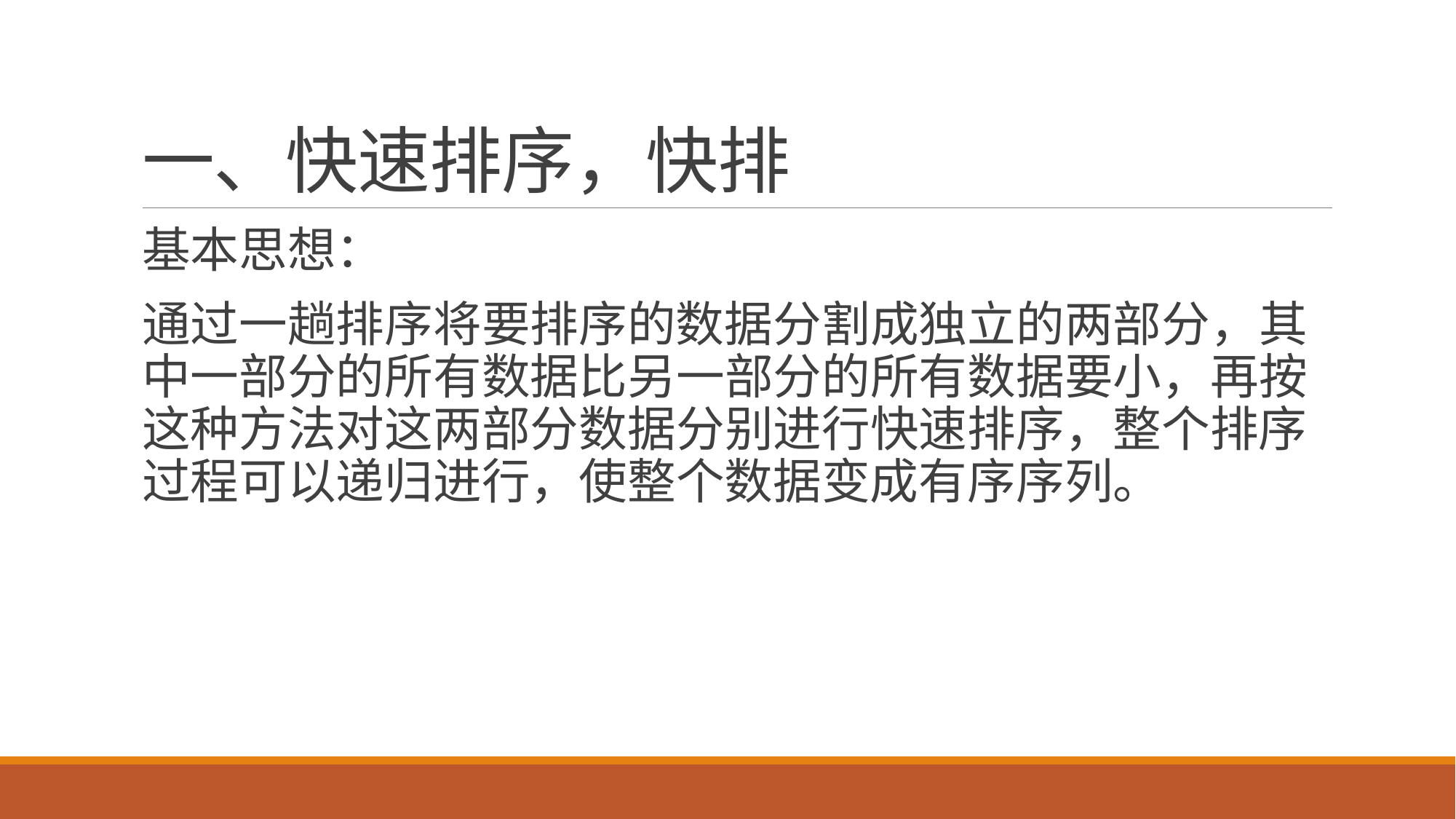

# 一、快速排序，快排
基本思想：
通过一趟排序将要排序的数据分割成独立的两部分，其中一部分的所有数据比另一部分的所有数据要小，再按这种方法对这两部分数据分别进行快速排序，整个排序过程可以递归进行，使整个数据变成有序序列。